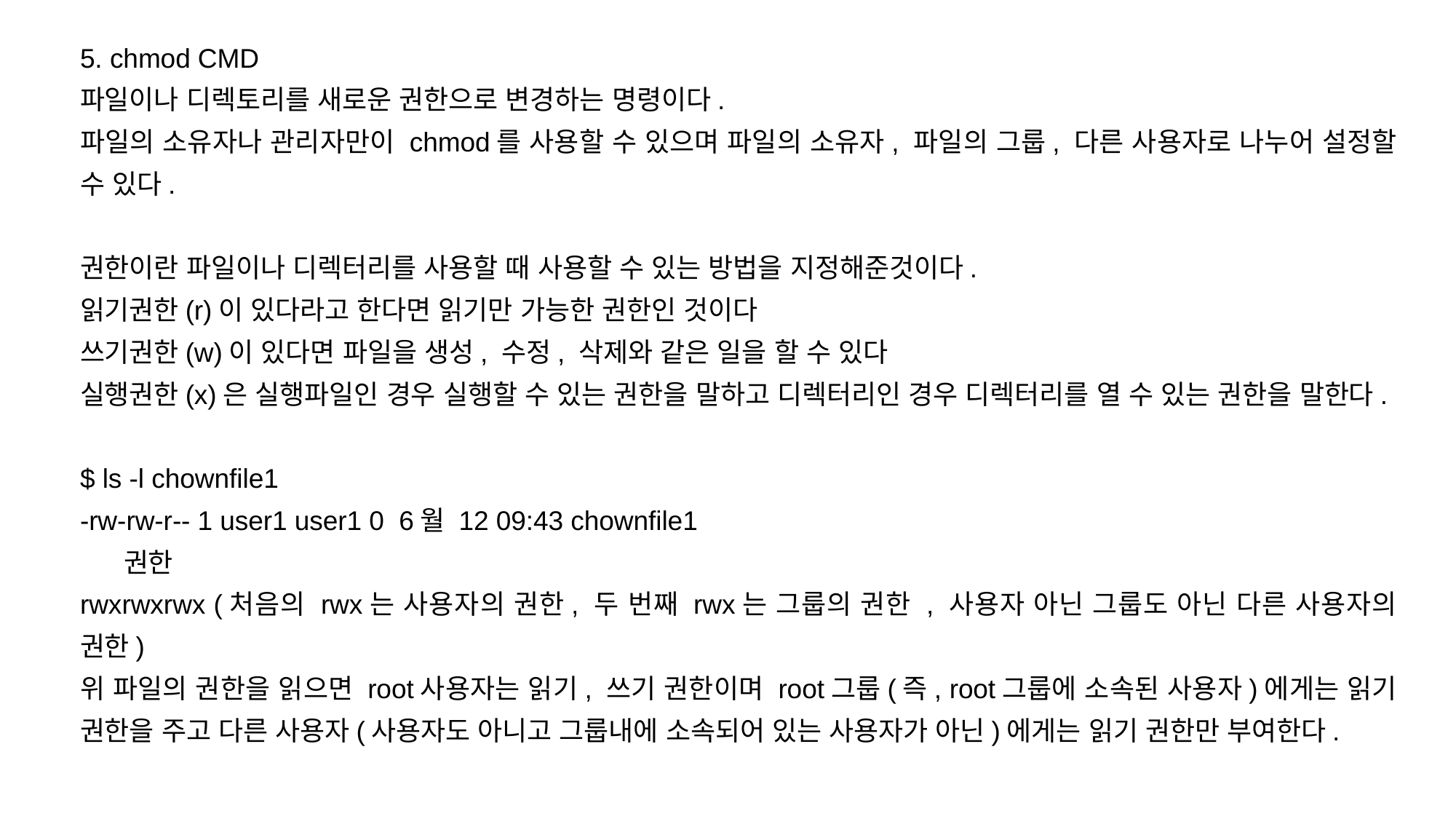

5. chmod CMD
파일이나 디렉토리를 새로운 권한으로 변경하는 명령이다.
파일의 소유자나 관리자만이 chmod를 사용할 수 있으며 파일의 소유자, 파일의 그룹, 다른 사용자로 나누어 설정할 수 있다.

권한이란 파일이나 디렉터리를 사용할 때 사용할 수 있는 방법을 지정해준것이다.
읽기권한(r)이 있다라고 한다면 읽기만 가능한 권한인 것이다
쓰기권한(w)이 있다면 파일을 생성, 수정, 삭제와 같은 일을 할 수 있다
실행권한(x)은 실행파일인 경우 실행할 수 있는 권한을 말하고 디렉터리인 경우 디렉터리를 열 수 있는 권한을 말한다.

$ ls -l chownfile1
-rw-rw-r-- 1 user1 user1 0  6월 12 09:43 chownfile1
     권한
rwxrwxrwx (처음의 rwx는 사용자의 권한, 두 번째 rwx는 그룹의 권한 , 사용자 아닌 그룹도 아닌 다른 사용자의 권한)
위 파일의 권한을 읽으면 root사용자는 읽기, 쓰기 권한이며 root그룹(즉, root그룹에 소속된 사용자)에게는 읽기 권한을 주고 다른 사용자(사용자도 아니고 그룹내에 소속되어 있는 사용자가 아닌)에게는 읽기 권한만 부여한다.